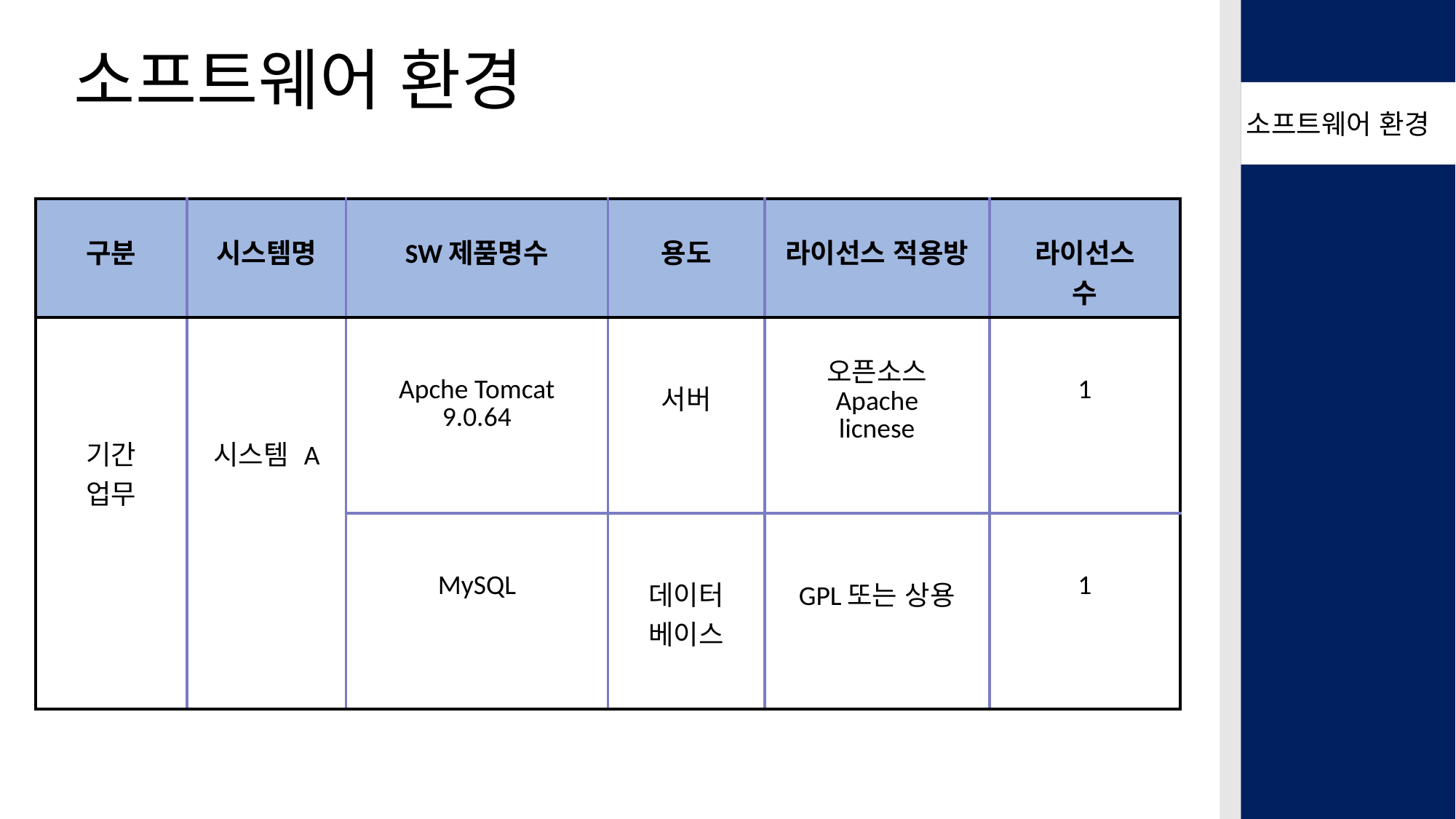

%3CmxGraphModel%3E%3Croot%3E%3CmxCell%20id%3D%220%22%2F%3E%3CmxCell%20id%3D%221%22%20parent%3D%220%22%2F%3E%3CmxCell%20id%3D%222%22%20value%3D%22%22%20style%3D%22shape%3Dtable%3BstartSize%3D0%3Bcontainer%3D1%3Bcollapsible%3D0%3BchildLayout%3DtableLayout%3B%22%20vertex%3D%221%22%20parent%3D%221%22%3E%3CmxGeometry%20x%3D%2270%22%20y%3D%22110%22%20width%3D%22554%22%20height%3D%22195%22%20as%3D%22geometry%22%2F%3E%3C%2FmxCell%3E%3CmxCell%20id%3D%223%22%20value%3D%22%22%20style%3D%22shape%3DtableRow%3Bhorizontal%3D0%3BstartSize%3D0%3BswimlaneHead%3D0%3BswimlaneBody%3D0%3BstrokeColor%3Dinherit%3Btop%3D0%3Bleft%3D0%3Bbottom%3D0%3Bright%3D0%3Bcollapsible%3D0%3BdropTarget%3D0%3BfillColor%3Dnone%3Bpoints%3D%5B%5B0%2C0.5%5D%2C%5B1%2C0.5%5D%5D%3BportConstraint%3Deastwest%3B%22%20vertex%3D%221%22%20parent%3D%222%22%3E%3CmxGeometry%20width%3D%22554%22%20height%3D%2247%22%20as%3D%22geometry%22%2F%3E%3C%2FmxCell%3E%3CmxCell%20id%3D%224%22%20value%3D%22%EA%B5%AC%EB%B6%84%22%20style%3D%22shape%3DpartialRectangle%3Bhtml%3D1%3BwhiteSpace%3Dwrap%3Bconnectable%3D0%3BstrokeColor%3Dinherit%3Boverflow%3Dhidden%3BfillColor%3Dnone%3Btop%3D0%3Bleft%3D0%3Bbottom%3D0%3Bright%3D0%3BpointerEvents%3D1%3B%22%20vertex%3D%221%22%20parent%3D%223%22%3E%3CmxGeometry%20width%3D%2255%22%20height%3D%2247%22%20as%3D%22geometry%22%3E%3CmxRectangle%20width%3D%2255%22%20height%3D%2247%22%20as%3D%22alternateBounds%22%2F%3E%3C%2FmxGeometry%3E%3C%2FmxCell%3E%3CmxCell%20id%3D%225%22%20value%3D%22%EC%8B%9C%EC%8A%A4%ED%85%9C%EB%AA%85%22%20style%3D%22shape%3DpartialRectangle%3Bhtml%3D1%3BwhiteSpace%3Dwrap%3Bconnectable%3D0%3BstrokeColor%3Dinherit%3Boverflow%3Dhidden%3BfillColor%3Dnone%3Btop%3D0%3Bleft%3D0%3Bbottom%3D0%3Bright%3D0%3BpointerEvents%3D1%3B%22%20vertex%3D%221%22%20parent%3D%223%22%3E%3CmxGeometry%20x%3D%2255%22%20width%3D%2261%22%20height%3D%2247%22%20as%3D%22geometry%22%3E%3CmxRectangle%20width%3D%2261%22%20height%3D%2247%22%20as%3D%22alternateBounds%22%2F%3E%3C%2FmxGeometry%3E%3C%2FmxCell%3E%3CmxCell%20id%3D%226%22%20value%3D%22SW%EC%A0%9C%ED%92%88%EB%AA%85%22%20style%3D%22shape%3DpartialRectangle%3Bhtml%3D1%3BwhiteSpace%3Dwrap%3Bconnectable%3D0%3BstrokeColor%3Dinherit%3Boverflow%3Dhidden%3BfillColor%3Dnone%3Btop%3D0%3Bleft%3D0%3Bbottom%3D0%3Bright%3D0%3BpointerEvents%3D1%3B%22%20vertex%3D%221%22%20parent%3D%223%22%3E%3CmxGeometry%20x%3D%22116%22%20width%3D%22131%22%20height%3D%2247%22%20as%3D%22geometry%22%3E%3CmxRectangle%20width%3D%22131%22%20height%3D%2247%22%20as%3D%22alternateBounds%22%2F%3E%3C%2FmxGeometry%3E%3C%2FmxCell%3E%3CmxCell%20id%3D%227%22%20value%3D%22%EC%9A%A9%EB%8F%84%22%20style%3D%22shape%3DpartialRectangle%3Bhtml%3D1%3BwhiteSpace%3Dwrap%3Bconnectable%3D0%3BstrokeColor%3Dinherit%3Boverflow%3Dhidden%3BfillColor%3Dnone%3Btop%3D0%3Bleft%3D0%3Bbottom%3D0%3Bright%3D0%3BpointerEvents%3D1%3B%22%20vertex%3D%221%22%20parent%3D%223%22%3E%3CmxGeometry%20x%3D%22247%22%20width%3D%2291%22%20height%3D%2247%22%20as%3D%22geometry%22%3E%3CmxRectangle%20width%3D%2291%22%20height%3D%2247%22%20as%3D%22alternateBounds%22%2F%3E%3C%2FmxGeometry%3E%3C%2FmxCell%3E%3CmxCell%20id%3D%228%22%20value%3D%22%EB%9D%BC%EC%9D%B4%EC%84%A0%EC%8A%A4%20%EC%A0%81%EC%9A%A9%EB%B0%A9%22%20style%3D%22shape%3DpartialRectangle%3Bhtml%3D1%3BwhiteSpace%3Dwrap%3Bconnectable%3D0%3BstrokeColor%3Dinherit%3Boverflow%3Dhidden%3BfillColor%3Dnone%3Btop%3D0%3Bleft%3D0%3Bbottom%3D0%3Bright%3D0%3BpointerEvents%3D1%3B%22%20vertex%3D%221%22%20parent%3D%223%22%3E%3CmxGeometry%20x%3D%22338%22%20width%3D%22107%22%20height%3D%2247%22%20as%3D%22geometry%22%3E%3CmxRectangle%20width%3D%22107%22%20height%3D%2247%22%20as%3D%22alternateBounds%22%2F%3E%3C%2FmxGeometry%3E%3C%2FmxCell%3E%3CmxCell%20id%3D%229%22%20value%3D%22%EB%9D%BC%EC%9D%B4%EC%84%A0%EC%8A%A4%20%EC%88%98%22%20style%3D%22shape%3DpartialRectangle%3Bhtml%3D1%3BwhiteSpace%3Dwrap%3Bconnectable%3D0%3BstrokeColor%3Dinherit%3Boverflow%3Dhidden%3BfillColor%3Dnone%3Btop%3D0%3Bleft%3D0%3Bbottom%3D0%3Bright%3D0%3BpointerEvents%3D1%3B%22%20vertex%3D%221%22%20parent%3D%223%22%3E%3CmxGeometry%20x%3D%22445%22%20width%3D%22109%22%20height%3D%2247%22%20as%3D%22geometry%22%3E%3CmxRectangle%20width%3D%22109%22%20height%3D%2247%22%20as%3D%22alternateBounds%22%2F%3E%3C%2FmxGeometry%3E%3C%2FmxCell%3E%3CmxCell%20id%3D%2210%22%20value%3D%22%22%20style%3D%22shape%3DtableRow%3Bhorizontal%3D0%3BstartSize%3D0%3BswimlaneHead%3D0%3BswimlaneBody%3D0%3BstrokeColor%3Dinherit%3Btop%3D0%3Bleft%3D0%3Bbottom%3D0%3Bright%3D0%3Bcollapsible%3D0%3BdropTarget%3D0%3BfillColor%3Dnone%3Bpoints%3D%5B%5B0%2C0.5%5D%2C%5B1%2C0.5%5D%5D%3BportConstraint%3Deastwest%3B%22%20vertex%3D%221%22%20parent%3D%222%22%3E%3CmxGeometry%20y%3D%2247%22%20width%3D%22554%22%20height%3D%2287%22%20as%3D%22geometry%22%2F%3E%3C%2FmxCell%3E%3CmxCell%20id%3D%2211%22%20value%3D%22%EA%B8%B0%EA%B0%84%26lt%3Bbr%26gt%3B%EC%97%85%EB%AC%B4%22%20style%3D%22shape%3DpartialRectangle%3Bhtml%3D1%3BwhiteSpace%3Dwrap%3Bconnectable%3D0%3BstrokeColor%3Dinherit%3Boverflow%3Dhidden%3BfillColor%3Dnone%3Btop%3D0%3Bleft%3D0%3Bbottom%3D0%3Bright%3D0%3BpointerEvents%3D1%3Browspan%3D2%3Bcolspan%3D1%3B%22%20vertex%3D%221%22%20parent%3D%2210%22%3E%3CmxGeometry%20width%3D%2255%22%20height%3D%22148%22%20as%3D%22geometry%22%3E%3CmxRectangle%20width%3D%2255%22%20height%3D%2287%22%20as%3D%22alternateBounds%22%2F%3E%3C%2FmxGeometry%3E%3C%2FmxCell%3E%3CmxCell%20id%3D%2212%22%20value%3D%22%EC%8B%9C%EC%8A%A4%ED%85%9CA%22%20style%3D%22shape%3DpartialRectangle%3Bhtml%3D1%3BwhiteSpace%3Dwrap%3Bconnectable%3D0%3BstrokeColor%3Dinherit%3Boverflow%3Dhidden%3BfillColor%3Dnone%3Btop%3D0%3Bleft%3D0%3Bbottom%3D0%3Bright%3D0%3BpointerEvents%3D1%3Browspan%3D2%3Bcolspan%3D1%3B%22%20vertex%3D%221%22%20parent%3D%2210%22%3E%3CmxGeometry%20x%3D%2255%22%20width%3D%2261%22%20height%3D%22148%22%20as%3D%22geometry%22%3E%3CmxRectangle%20width%3D%2261%22%20height%3D%2287%22%20as%3D%22alternateBounds%22%2F%3E%3C%2FmxGeometry%3E%3C%2FmxCell%3E%3CmxCell%20id%3D%2213%22%20value%3D%22Apche%20Tomcat%209.0.64%22%20style%3D%22shape%3DpartialRectangle%3Bhtml%3D1%3BwhiteSpace%3Dwrap%3Bconnectable%3D0%3BstrokeColor%3Dinherit%3Boverflow%3Dhidden%3BfillColor%3Dnone%3Btop%3D0%3Bleft%3D0%3Bbottom%3D0%3Bright%3D0%3BpointerEvents%3D1%3B%22%20vertex%3D%221%22%20parent%3D%2210%22%3E%3CmxGeometry%20x%3D%22116%22%20width%3D%22131%22%20height%3D%2287%22%20as%3D%22geometry%22%3E%3CmxRectangle%20width%3D%22131%22%20height%3D%2287%22%20as%3D%22alternateBounds%22%2F%3E%3C%2FmxGeometry%3E%3C%2FmxCell%3E%3CmxCell%20id%3D%2214%22%20value%3D%22%EC%84%9C%EB%B2%84%22%20style%3D%22shape%3DpartialRectangle%3Bhtml%3D1%3BwhiteSpace%3Dwrap%3Bconnectable%3D0%3BstrokeColor%3Dinherit%3Boverflow%3Dhidden%3BfillColor%3Dnone%3Btop%3D0%3Bleft%3D0%3Bbottom%3D0%3Bright%3D0%3BpointerEvents%3D1%3B%22%20vertex%3D%221%22%20parent%3D%2210%22%3E%3CmxGeometry%20x%3D%22247%22%20width%3D%2291%22%20height%3D%2287%22%20as%3D%22geometry%22%3E%3CmxRectangle%20width%3D%2291%22%20height%3D%2287%22%20as%3D%22alternateBounds%22%2F%3E%3C%2FmxGeometry%3E%3C%2FmxCell%3E%3CmxCell%20id%3D%2215%22%20value%3D%22%EB%AA%A8%EB%93%A0%EC%98%A4%ED%94%88%EC%86%8C%EC%8A%A4%26lt%3Bbr%26gt%3BApache%26lt%3Bbr%26gt%3Blicense%22%20style%3D%22shape%3DpartialRectangle%3Bhtml%3D1%3BwhiteSpace%3Dwrap%3Bconnectable%3D0%3BstrokeColor%3Dinherit%3Boverflow%3Dhidden%3BfillColor%3Dnone%3Btop%3D0%3Bleft%3D0%3Bbottom%3D0%3Bright%3D0%3BpointerEvents%3D1%3B%22%20vertex%3D%221%22%20parent%3D%2210%22%3E%3CmxGeometry%20x%3D%22338%22%20width%3D%22107%22%20height%3D%2287%22%20as%3D%22geometry%22%3E%3CmxRectangle%20width%3D%22107%22%20height%3D%2287%22%20as%3D%22alternateBounds%22%2F%3E%3C%2FmxGeometry%3E%3C%2FmxCell%3E%3CmxCell%20id%3D%2216%22%20value%3D%221%22%20style%3D%22shape%3DpartialRectangle%3Bhtml%3D1%3BwhiteSpace%3Dwrap%3Bconnectable%3D0%3BstrokeColor%3Dinherit%3Boverflow%3Dhidden%3BfillColor%3Dnone%3Btop%3D0%3Bleft%3D0%3Bbottom%3D0%3Bright%3D0%3BpointerEvents%3D1%3B%22%20vertex%3D%221%22%20parent%3D%2210%22%3E%3CmxGeometry%20x%3D%22445%22%20width%3D%22109%22%20height%3D%2287%22%20as%3D%22geometry%22%3E%3CmxRectangle%20width%3D%22109%22%20height%3D%2287%22%20as%3D%22alternateBounds%22%2F%3E%3C%2FmxGeometry%3E%3C%2FmxCell%3E%3CmxCell%20id%3D%2217%22%20value%3D%22%22%20style%3D%22shape%3DtableRow%3Bhorizontal%3D0%3BstartSize%3D0%3BswimlaneHead%3D0%3BswimlaneBody%3D0%3BstrokeColor%3Dinherit%3Btop%3D0%3Bleft%3D0%3Bbottom%3D0%3Bright%3D0%3Bcollapsible%3D0%3BdropTarget%3D0%3BfillColor%3Dnone%3Bpoints%3D%5B%5B0%2C0.5%5D%2C%5B1%2C0.5%5D%5D%3BportConstraint%3Deastwest%3B%22%20vertex%3D%221%22%20parent%3D%222%22%3E%3CmxGeometry%20y%3D%22134%22%20width%3D%22554%22%20height%3D%2261%22%20as%3D%22geometry%22%2F%3E%3C%2FmxCell%3E%3CmxCell%20id%3D%2218%22%20value%3D%22%22%20style%3D%22shape%3DpartialRectangle%3Bhtml%3D1%3BwhiteSpace%3Dwrap%3Bconnectable%3D0%3BstrokeColor%3Dinherit%3Boverflow%3Dhidden%3BfillColor%3Dnone%3Btop%3D0%3Bleft%3D0%3Bbottom%3D0%3Bright%3D0%3BpointerEvents%3D1%3B%22%20vertex%3D%221%22%20visible%3D%220%22%20parent%3D%2217%22%3E%3CmxGeometry%20width%3D%2255%22%20height%3D%2261%22%20as%3D%22geometry%22%3E%3CmxRectangle%20width%3D%2255%22%20height%3D%2261%22%20as%3D%22alternateBounds%22%2F%3E%3C%2FmxGeometry%3E%3C%2FmxCell%3E%3CmxCell%20id%3D%2219%22%20value%3D%22%22%20style%3D%22shape%3DpartialRectangle%3Bhtml%3D1%3BwhiteSpace%3Dwrap%3Bconnectable%3D0%3BstrokeColor%3Dinherit%3Boverflow%3Dhidden%3BfillColor%3Dnone%3Btop%3D0%3Bleft%3D0%3Bbottom%3D0%3Bright%3D0%3BpointerEvents%3D1%3B%22%20vertex%3D%221%22%20visible%3D%220%22%20parent%3D%2217%22%3E%3CmxGeometry%20x%3D%2255%22%20width%3D%2261%22%20height%3D%2261%22%20as%3D%22geometry%22%3E%3CmxRectangle%20width%3D%2261%22%20height%3D%2261%22%20as%3D%22alternateBounds%22%2F%3E%3C%2FmxGeometry%3E%3C%2FmxCell%3E%3CmxCell%20id%3D%2220%22%20value%3D%22MySQL%22%20style%3D%22shape%3DpartialRectangle%3Bhtml%3D1%3BwhiteSpace%3Dwrap%3Bconnectable%3D0%3BstrokeColor%3Dinherit%3Boverflow%3Dhidden%3BfillColor%3Dnone%3Btop%3D0%3Bleft%3D0%3Bbottom%3D0%3Bright%3D0%3BpointerEvents%3D1%3B%22%20vertex%3D%221%22%20parent%3D%2217%22%3E%3CmxGeometry%20x%3D%22116%22%20width%3D%22131%22%20height%3D%2261%22%20as%3D%22geometry%22%3E%3CmxRectangle%20width%3D%22131%22%20height%3D%2261%22%20as%3D%22alternateBounds%22%2F%3E%3C%2FmxGeometry%3E%3C%2FmxCell%3E%3CmxCell%20id%3D%2221%22%20value%3D%22%EB%8D%B0%EC%9D%B4%ED%84%B0%20%EB%B2%A0%EC%9D%B4%EC%8A%A4%22%20style%3D%22shape%3DpartialRectangle%3Bhtml%3D1%3BwhiteSpace%3Dwrap%3Bconnectable%3D0%3BstrokeColor%3Dinherit%3Boverflow%3Dhidden%3BfillColor%3Dnone%3Btop%3D0%3Bleft%3D0%3Bbottom%3D0%3Bright%3D0%3BpointerEvents%3D1%3B%22%20vertex%3D%221%22%20parent%3D%2217%22%3E%3CmxGeometry%20x%3D%22247%22%20width%3D%2291%22%20height%3D%2261%22%20as%3D%22geometry%22%3E%3CmxRectangle%20width%3D%2291%22%20height%3D%2261%22%20as%3D%22alternateBounds%22%2F%3E%3C%2FmxGeometry%3E%3C%2FmxCell%3E%3CmxCell%20id%3D%2222%22%20value%3D%22GPL%EB%98%90%EB%8A%94%20%EC%83%81%EC%9A%A9%22%20style%3D%22shape%3DpartialRectangle%3Bhtml%3D1%3BwhiteSpace%3Dwrap%3Bconnectable%3D0%3BstrokeColor%3Dinherit%3Boverflow%3Dhidden%3BfillColor%3Dnone%3Btop%3D0%3Bleft%3D0%3Bbottom%3D0%3Bright%3D0%3BpointerEvents%3D1%3B%22%20vertex%3D%221%22%20parent%3D%2217%22%3E%3CmxGeometry%20x%3D%22338%22%20width%3D%22107%22%20height%3D%2261%22%20as%3D%22geometry%22%3E%3CmxRectangle%20width%3D%22107%22%20height%3D%2261%22%20as%3D%22alternateBounds%22%2F%3E%3C%2FmxGeometry%3E%3C%2FmxCell%3E%3CmxCell%20id%3D%2223%22%20value%3D%221%22%20style%3D%22shape%3DpartialRectangle%3Bhtml%3D1%3BwhiteSpace%3Dwrap%3Bconnectable%3D0%3BstrokeColor%3Dinherit%3Boverflow%3Dhidden%3BfillColor%3Dnone%3Btop%3D0%3Bleft%3D0%3Bbottom%3D0%3Bright%3D0%3BpointerEvents%3D1%3B%22%20vertex%3D%221%22%20parent%3D%2217%22%3E%3CmxGeometry%20x%3D%22445%22%20width%3D%22109%22%20height%3D%2261%22%20as%3D%22geometry%22%3E%3CmxRectangle%20width%3D%22109%22%20height%3D%2261%22%20as%3D%22alternateBounds%22%2F%3E%3C%2FmxGeometry%3E%3C%2FmxCell%3E%3C%2Froot%3E%3C%2FmxGraphModel%3E

소프트웨어 환경

소프트웨어 환경
| 구분 | 시스템명 | SW제품명수 | 용도 | 라이선스 적용방 | 라이선스 수 |
| --- | --- | --- | --- | --- | --- |
| 기간 업무 | 시스템 A | Apche Tomcat 9.0.64 | 서버 | 오픈소스 Apache licnese | 1 |
|  |  | MySQL | 데이터 베이스 | GPL또는 상용 | 1 |